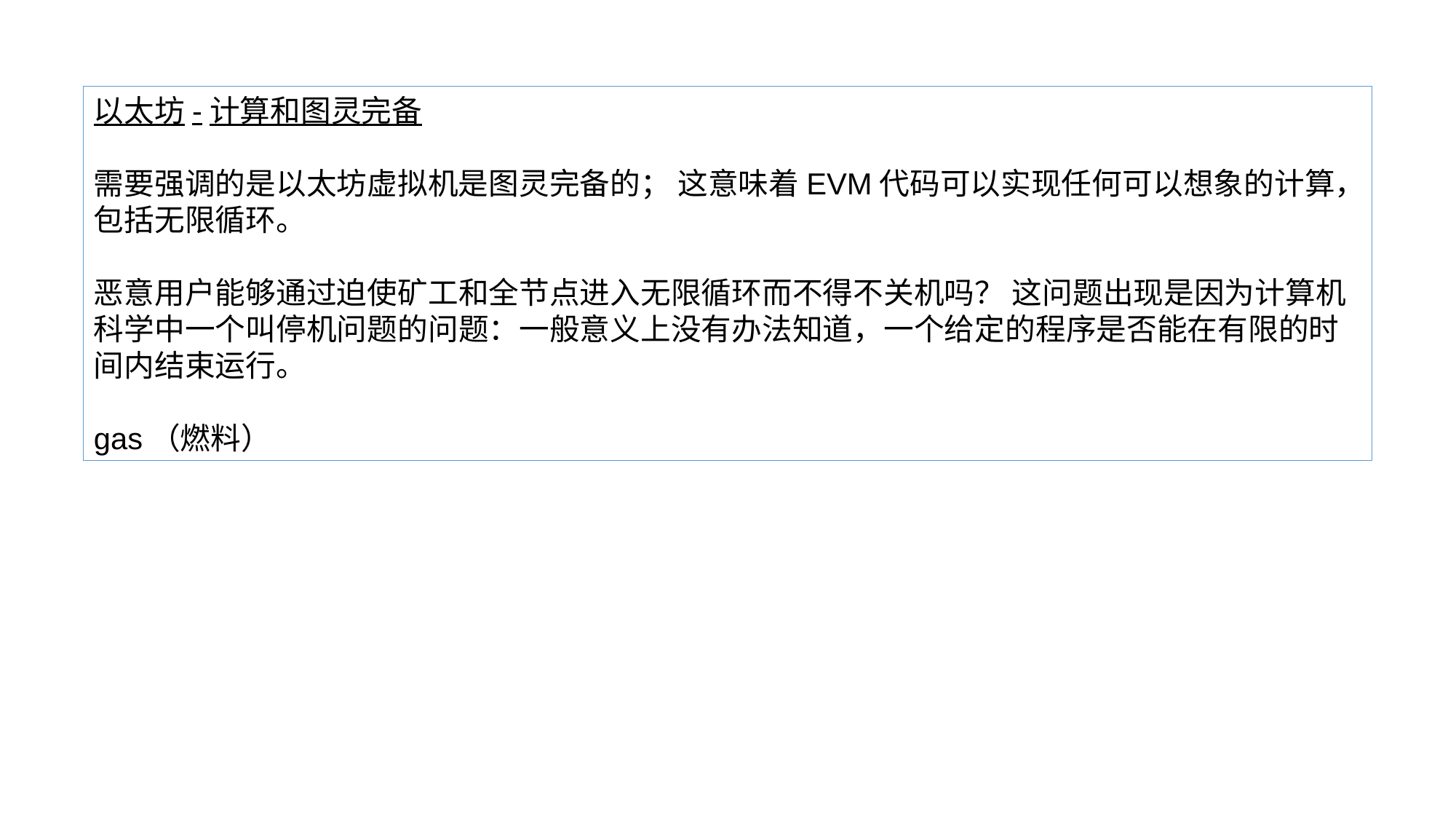

以太坊-计算和图灵完备

需要强调的是以太坊虚拟机是图灵完备的； 这意味着EVM代码可以实现任何可以想象的计算，包括无限循环。

恶意用户能够通过迫使矿工和全节点进入无限循环而不得不关机吗？ 这问题出现是因为计算机科学中一个叫停机问题的问题：一般意义上没有办法知道，一个给定的程序是否能在有限的时间内结束运行。

gas（燃料）